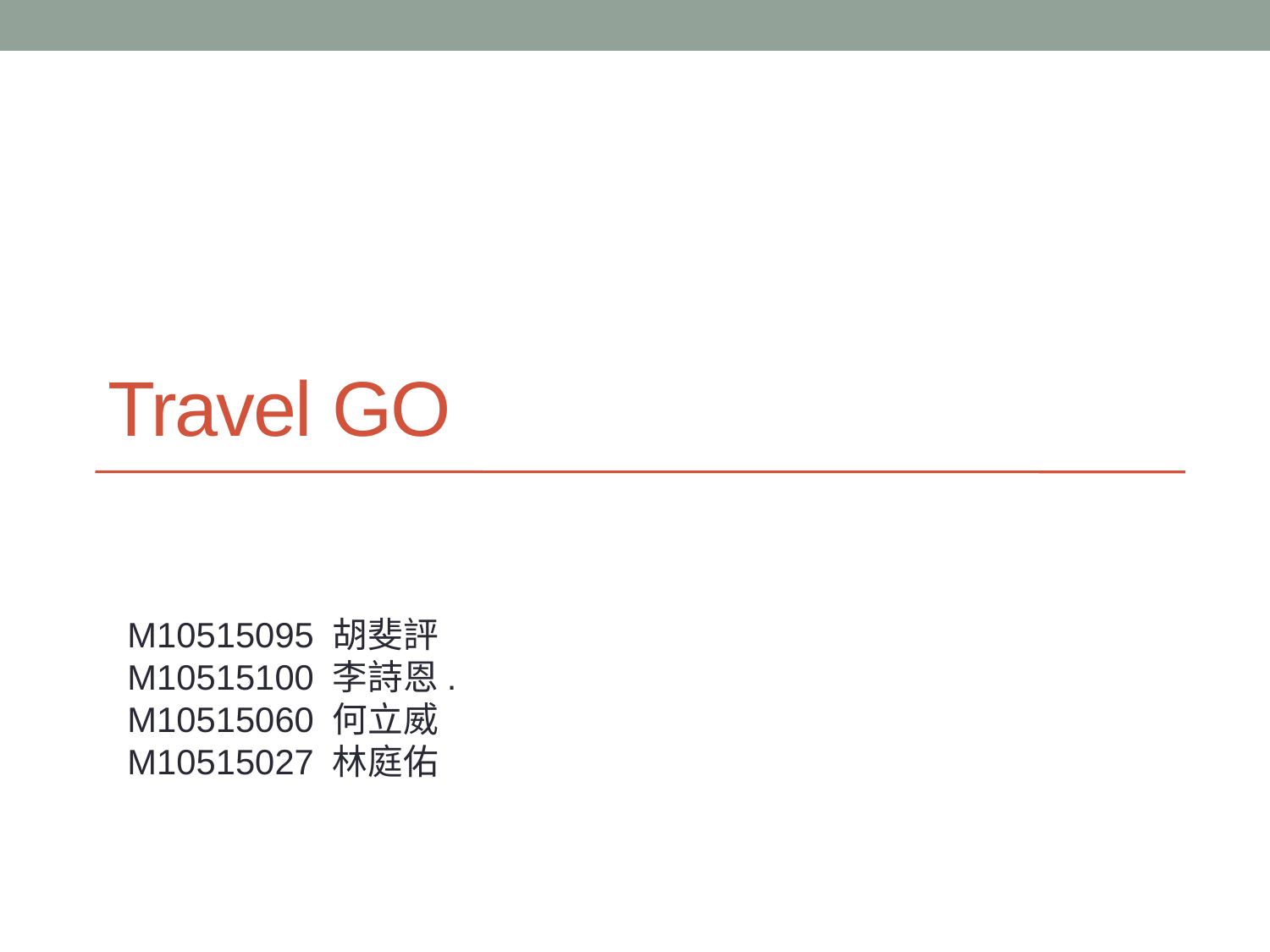

# Travel go

M10515095 胡斐評
M10515100 李詩恩.
M10515060 何立威
M10515027 林庭佑